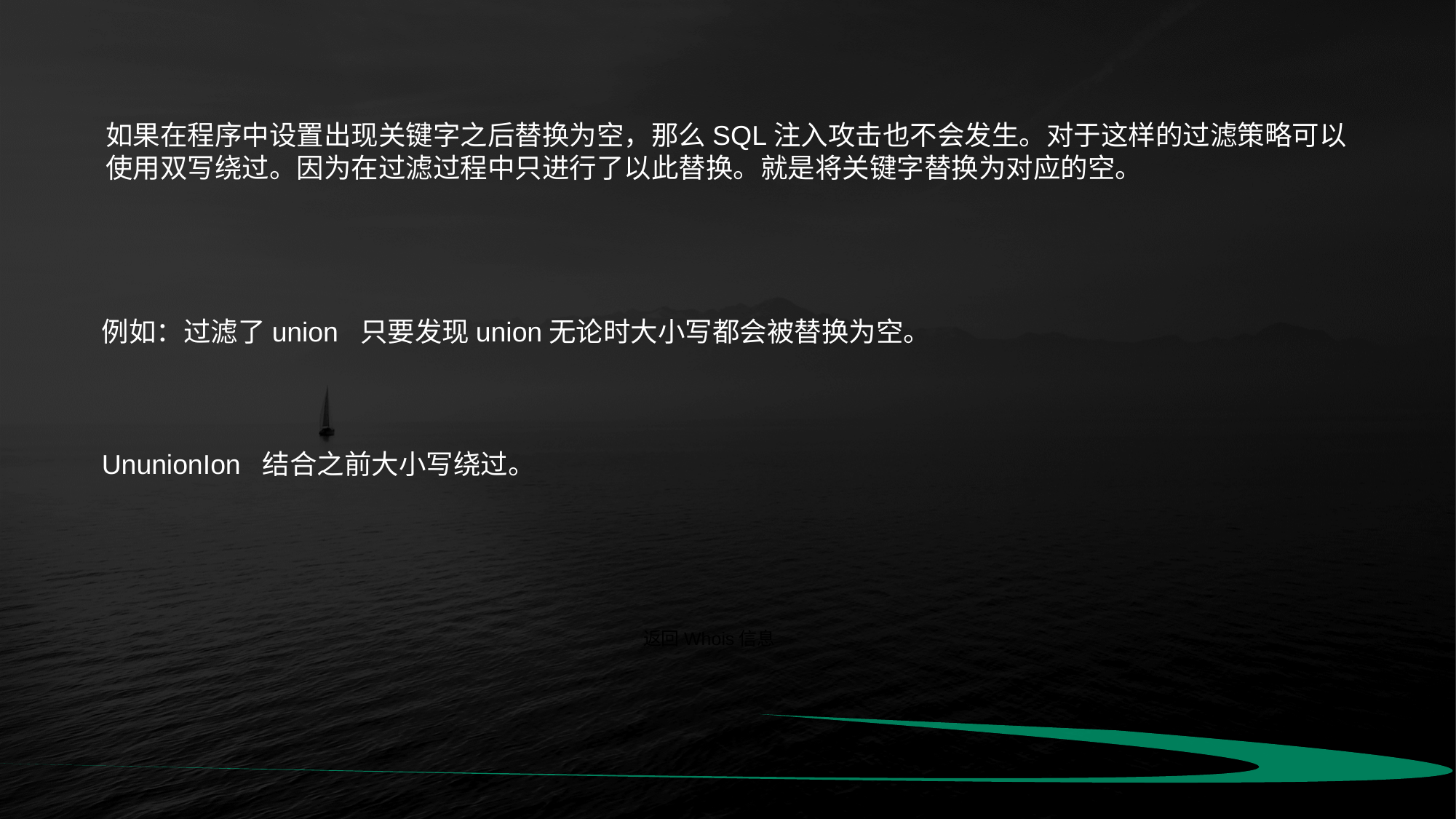

如果在程序中设置出现关键字之后替换为空，那么SQL注入攻击也不会发生。对于这样的过滤策略可以使用双写绕过。因为在过滤过程中只进行了以此替换。就是将关键字替换为对应的空。
例如：过滤了union  只要发现union无论时大小写都会被替换为空。
UnunionIon  结合之前大小写绕过。
返回Whois信息